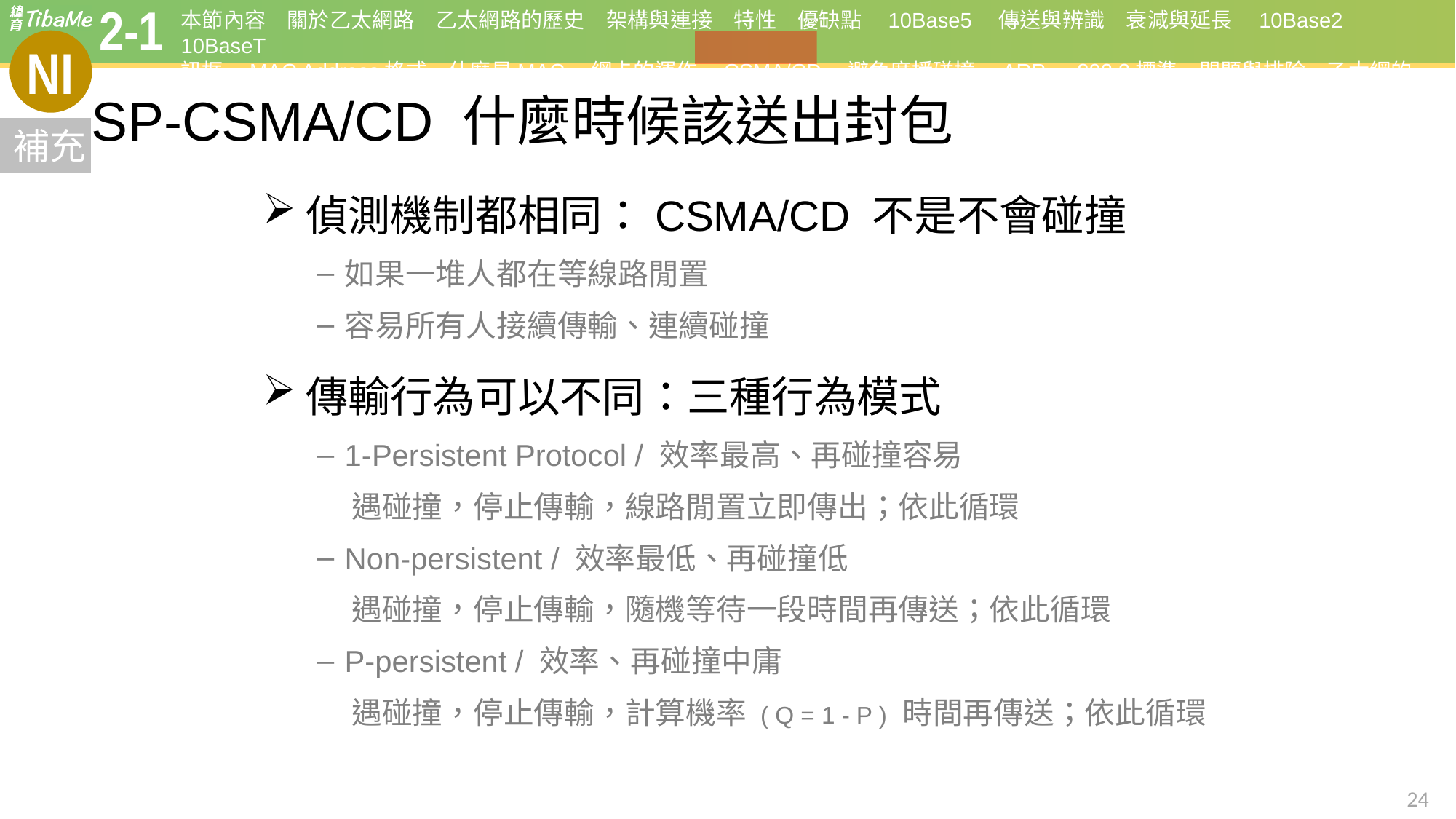

# SP-CSMA/CD 什麼時候該送出封包
偵測機制都相同：CSMA/CD 不是不會碰撞
如果一堆人都在等線路閒置
容易所有人接續傳輸、連續碰撞
傳輸行為可以不同：三種行為模式
1-Persistent Protocol / 效率最高、再碰撞容易
    遇碰撞，停止傳輸，線路閒置立即傳出；依此循環
Non-persistent / 效率最低、再碰撞低
    遇碰撞，停止傳輸，隨機等待一段時間再傳送；依此循環
P-persistent / 效率、再碰撞中庸
    遇碰撞，停止傳輸，計算機率 ( Q = 1 - P ) 時間再傳送；依此循環